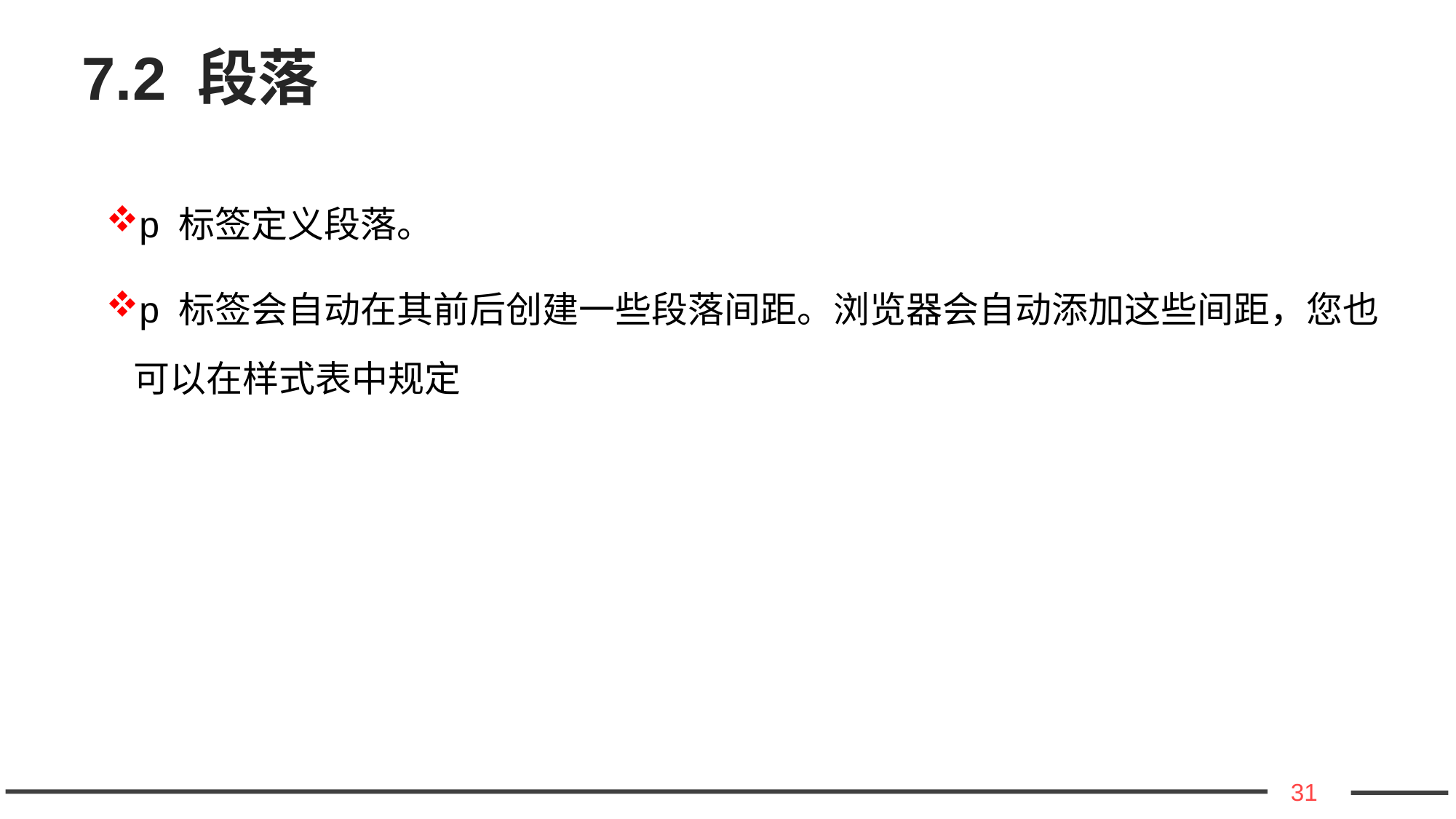

# 7.2 段落
p 标签定义段落。
p 标签会自动在其前后创建一些段落间距。浏览器会自动添加这些间距，您也可以在样式表中规定